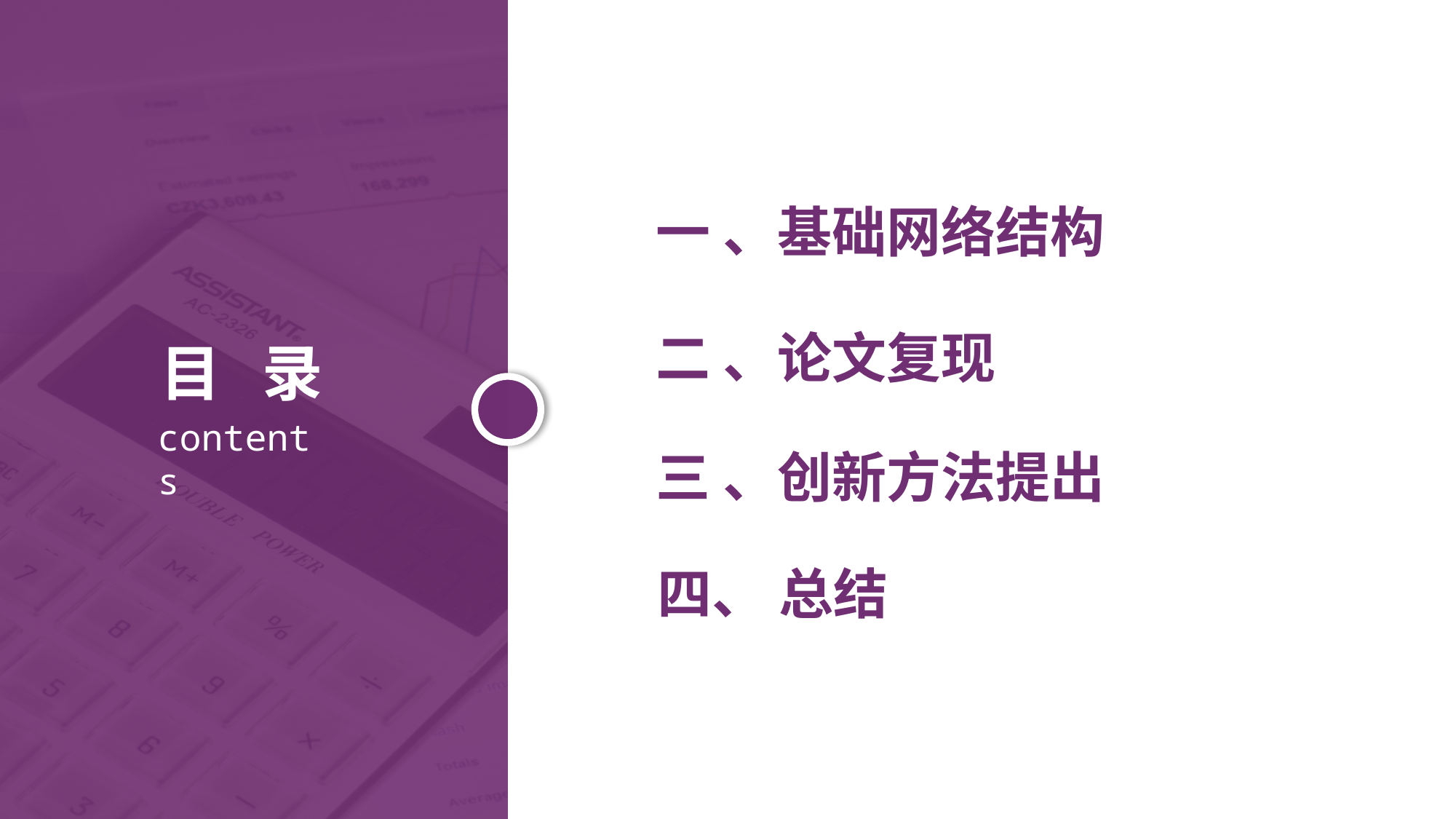

一 、基础网络结构
二 、论文复现
目   录
contents
三 、创新方法提出
四、 总结